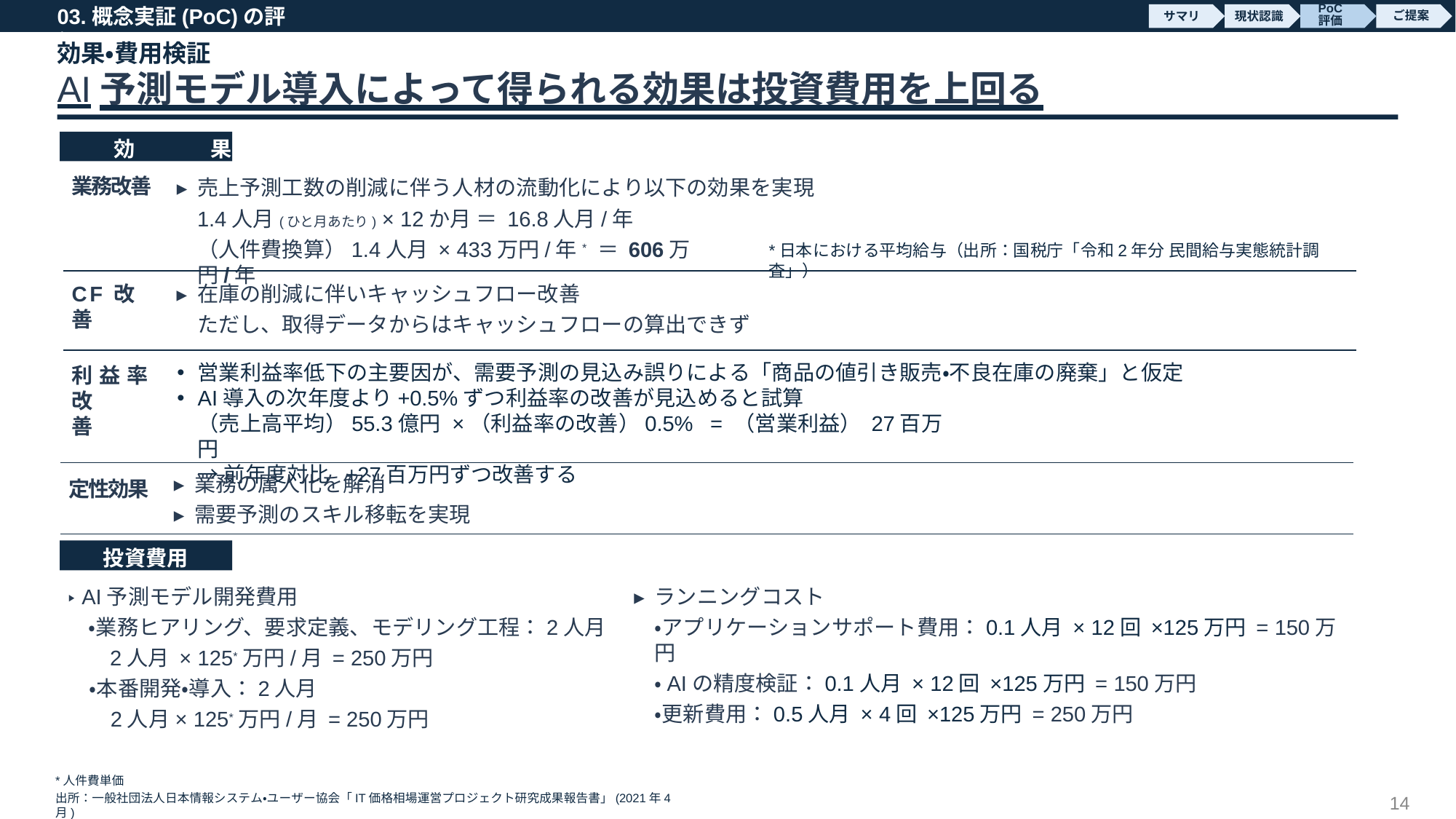

PoC
評価
03.概念実証(PoC)の評価

ご提案
サマリ	現状認識
効果・費用検証
AI予測モデル導入によって得られる効果は投資費用を上回る
効	果
▸ 売上予測工数の削減に伴う人材の流動化により以下の効果を実現
1.4人月(ひと月あたり) × 12か月 ＝ 16.8人月/年
業務改善
（人件費換算）1.4人月 × 433万円/年* ＝ 606万円/年
*日本における平均給与（出所：国税庁「令和2年分 民間給与実態統計調査」）

▸ 在庫の削減に伴いキャッシュフロー改善
ただし、取得データからはキャッシュフローの算出できず
CF 改善

営業利益率低下の主要因が、需要予測の見込み誤りによる「商品の値引き販売・不良在庫の廃棄」と仮定
AI導入の次年度より+0.5%ずつ利益率の改善が見込めると試算
利 益 率 改	善
（売上高平均）55.3億円	×（利益率の改善）0.5%	= （営業利益） 27百万円
→前年度対比	+27百万円ずつ改善する

▸ 業務の属人化を解消
▸ 需要予測のスキル移転を実現
定性効果

投資費用
▸ AI予測モデル開発費用
・業務ヒアリング、要求定義、モデリング工程：2人月
2人月 × 125*万円/月 = 250万円
・本番開発・導入：2人月
2人月× 125*万円/月 = 250万円
▸ ランニングコスト
・アプリケーションサポート費用：0.1人月 × 12回 ×125万円 = 150万円
・AIの精度検証：0.1人月 × 12回 ×125万円 = 150万円
・更新費用：0.5人月 × 4回 ×125万円 = 250万円
*人件費単価
出所：一般社団法人日本情報システム・ユーザー協会「IT価格相場運営プロジェクト研究成果報告書」(2021年4月)
14